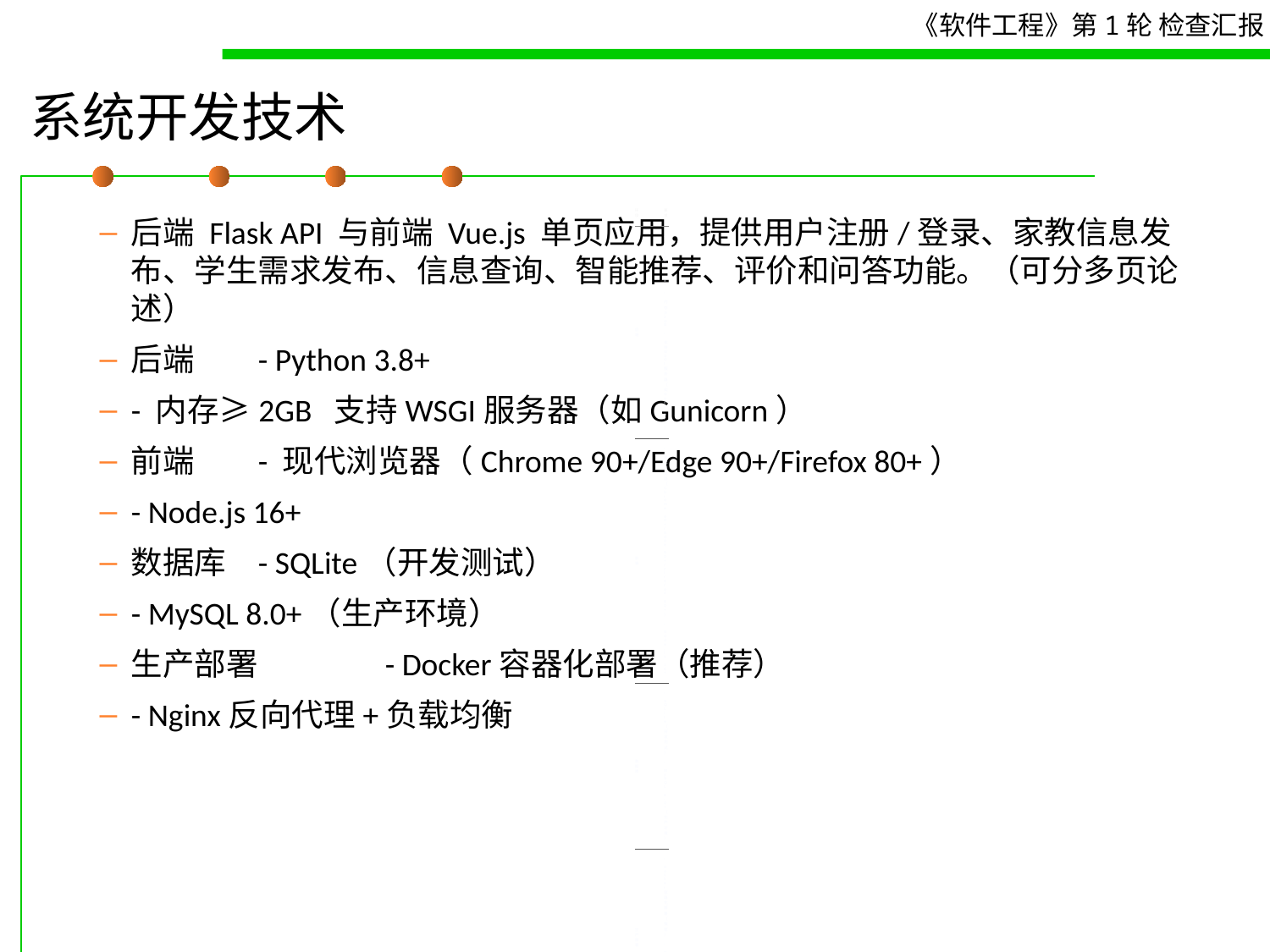

# 系统开发技术
| 环境 | 要求 |
| --- | --- |
| 后端 | - Python 3.8+ - 内存≥2GB - 支持WSGI服务器（如Gunicorn） |
| 前端 | - 现代浏览器（Chrome 90+/Edge 90+/Firefox 80+） - Node.js 16+ |
| 数据库 | - SQLite（开发测试） - MySQL 8.0+（生产环境） |
| 生产部署 | - Docker容器化部署（推荐） - Nginx反向代理+负载均衡 |
后端 Flask API 与前端 Vue.js 单页应用，提供用户注册/登录、家教信息发布、学生需求发布、信息查询、智能推荐、评价和问答功能。（可分多页论述）
后端	- Python 3.8+
- 内存≥2GB  支持WSGI服务器（如Gunicorn）
前端	- 现代浏览器（Chrome 90+/Edge 90+/Firefox 80+）
- Node.js 16+
数据库	- SQLite（开发测试）
- MySQL 8.0+（生产环境）
生产部署	- Docker容器化部署（推荐）
- Nginx反向代理+负载均衡